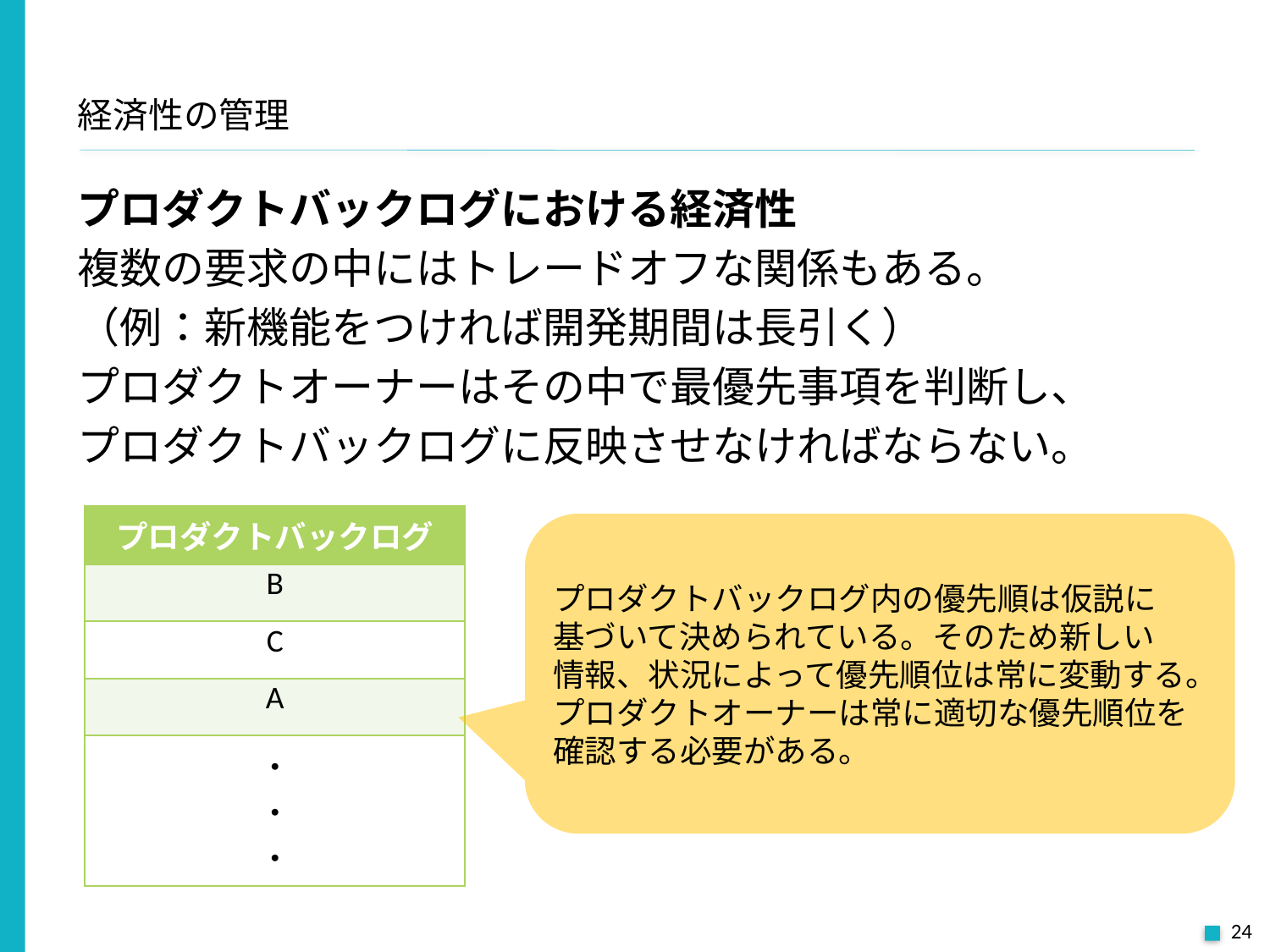

# 経済性の管理
プロダクトバックログにおける経済性
複数の要求の中にはトレードオフな関係もある。
（例：新機能をつければ開発期間は長引く）
プロダクトオーナーはその中で最優先事項を判断し、
プロダクトバックログに反映させなければならない。
| プロダクトバックログ |
| --- |
| B |
| C |
| A |
| ・ ・ ・ |
プロダクトバックログ内の優先順は仮説に
基づいて決められている。そのため新しい
情報、状況によって優先順位は常に変動する。
プロダクトオーナーは常に適切な優先順位を確認する必要がある。
24